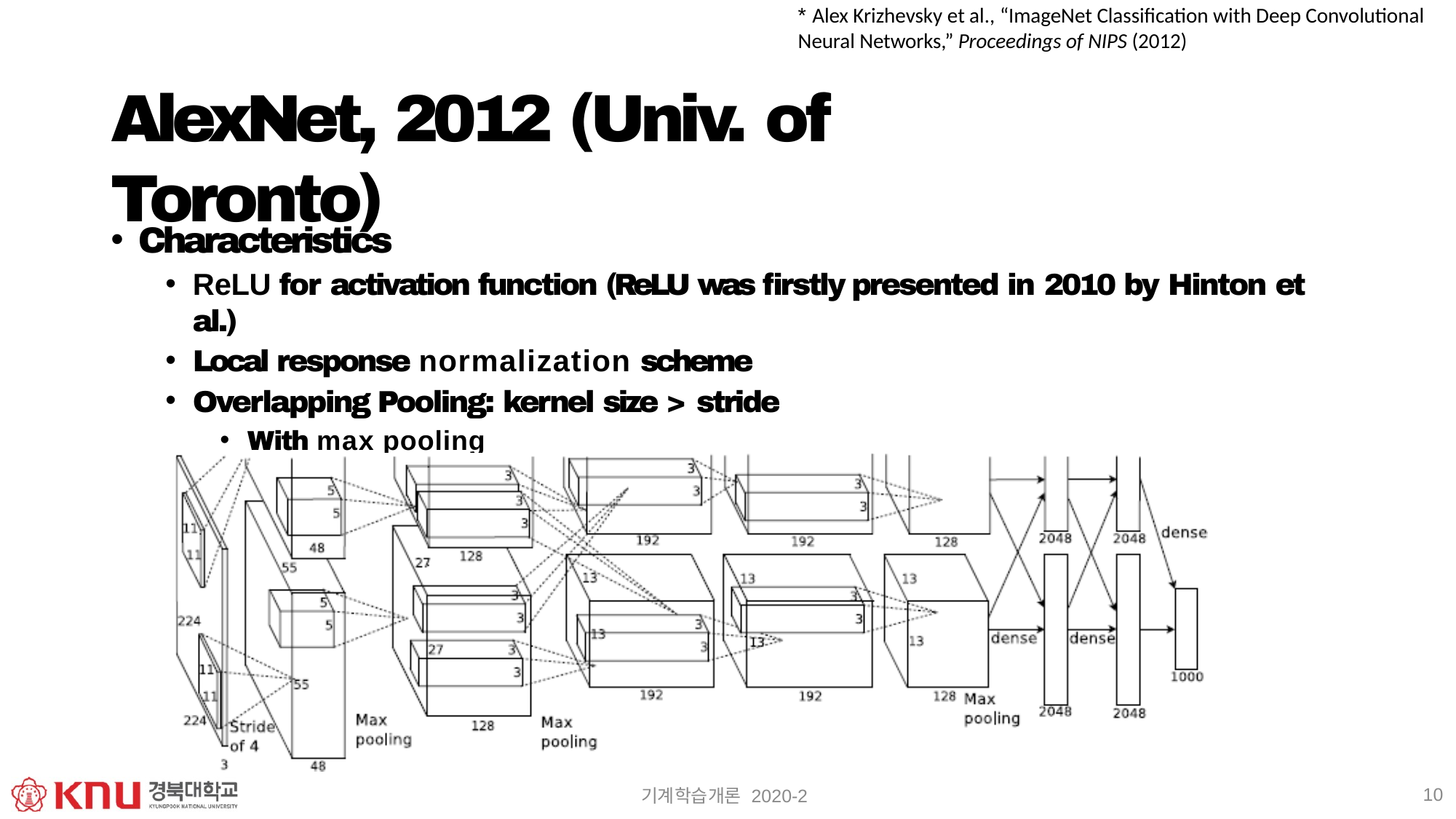

* Alex Krizhevsky et al., “ImageNet Classification with Deep Convolutional  Neural Networks,” Proceedings of NIPS (2012)
# AlexNet, 2012 (Univ. of Toronto)
Characteristics
ReLU for activation function (ReLU was firstly presented in 2010 by Hinton et al.)
Local response normalization scheme
Overlapping Pooling: kernel size > stride
With max pooling

10
기계학습개론 2020-2